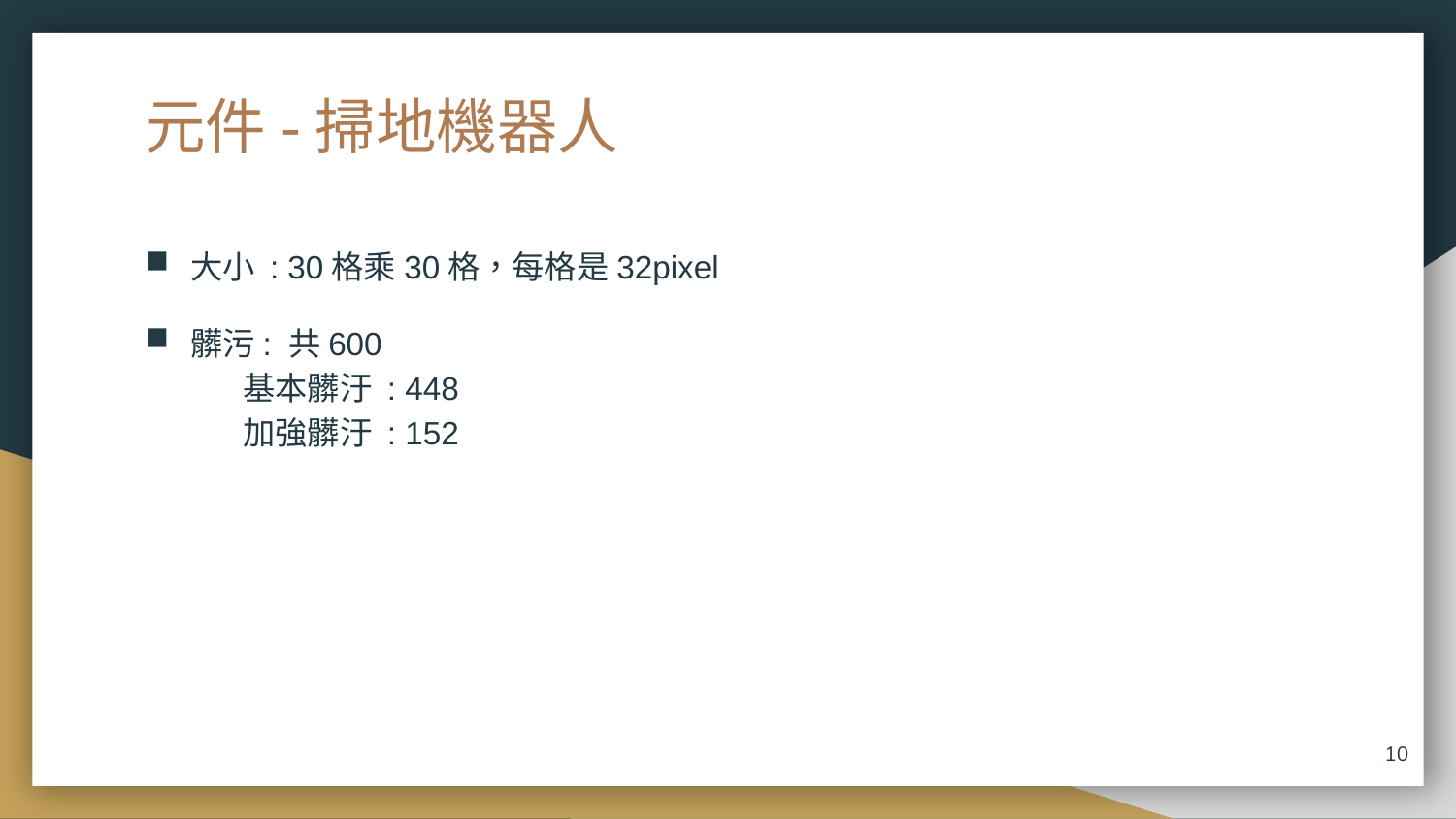

# 元件-掃地機器人
大小 : 30格乘30格，每格是32pixel
髒污: 共600
     基本髒汙 : 448
     加強髒汙 : 152

10